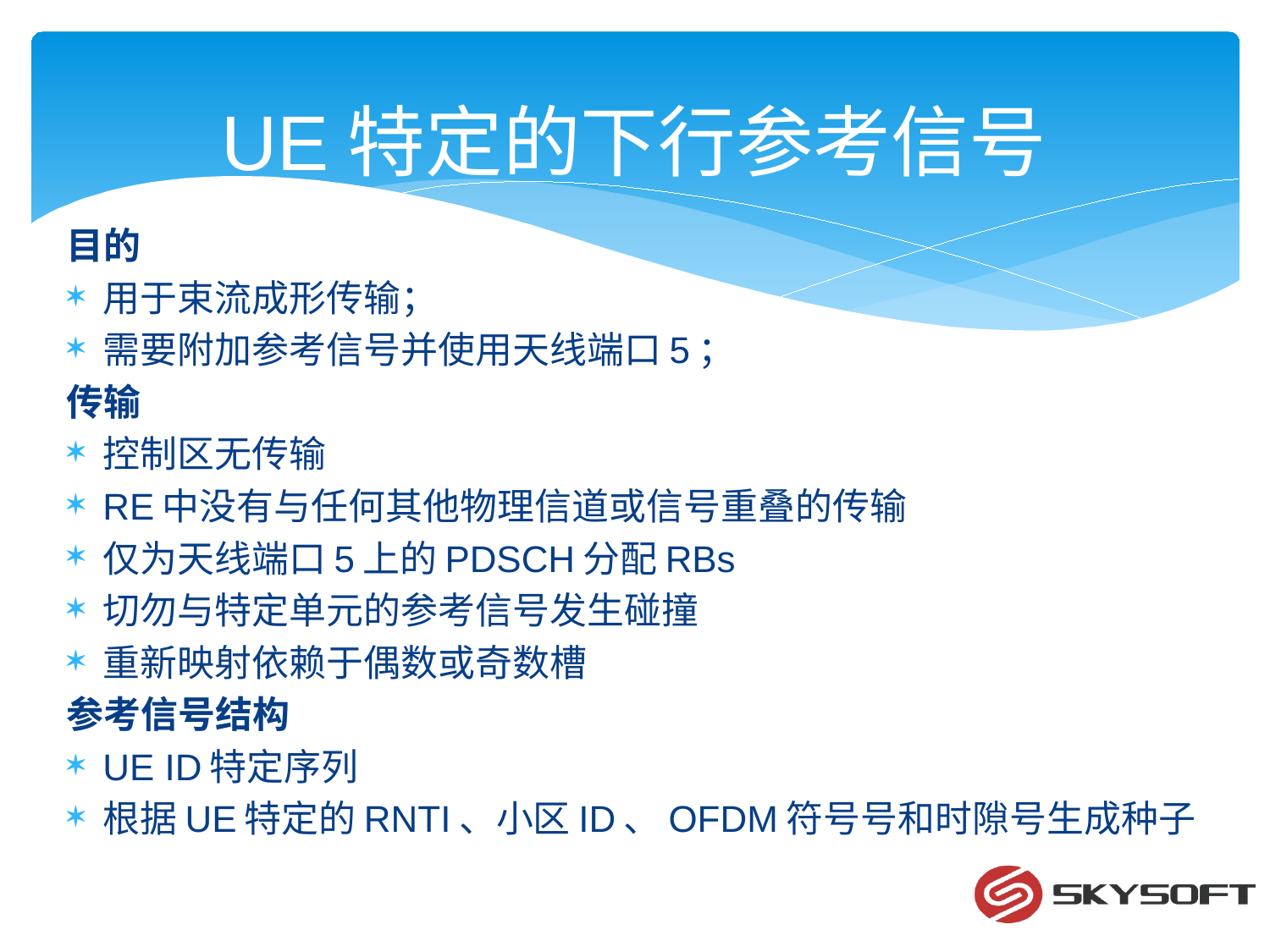

# UE特定的下行参考信号
目的
用于束流成形传输；
需要附加参考信号并使用天线端口5；
传输
控制区无传输
RE中没有与任何其他物理信道或信号重叠的传输
仅为天线端口5上的PDSCH分配RBs
切勿与特定单元的参考信号发生碰撞
重新映射依赖于偶数或奇数槽
参考信号结构
UE ID特定序列
根据UE特定的RNTI、小区ID、OFDM符号号和时隙号生成种子